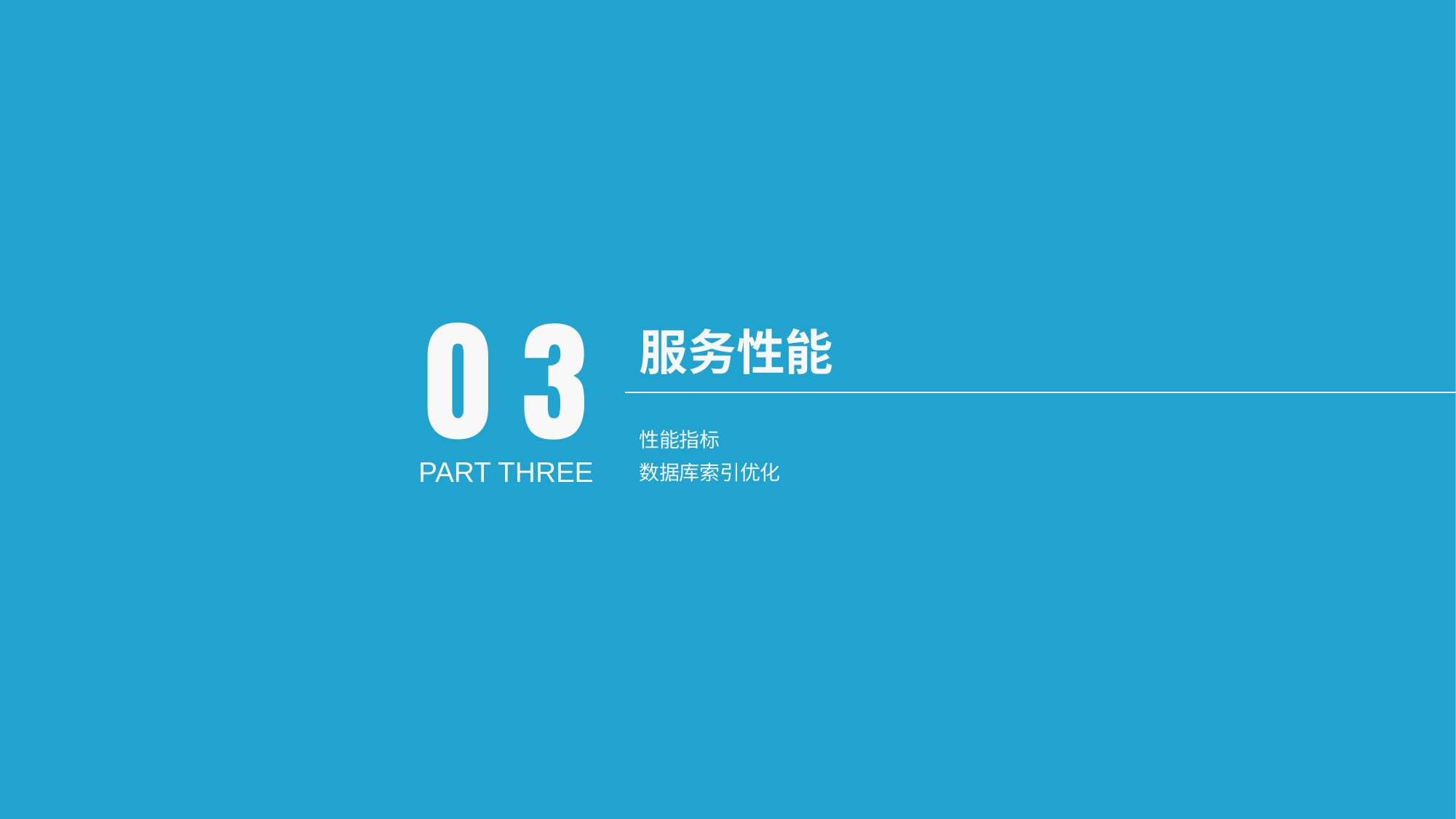

0 3
服务性能
性能指标
数据库索引优化
PART THREE